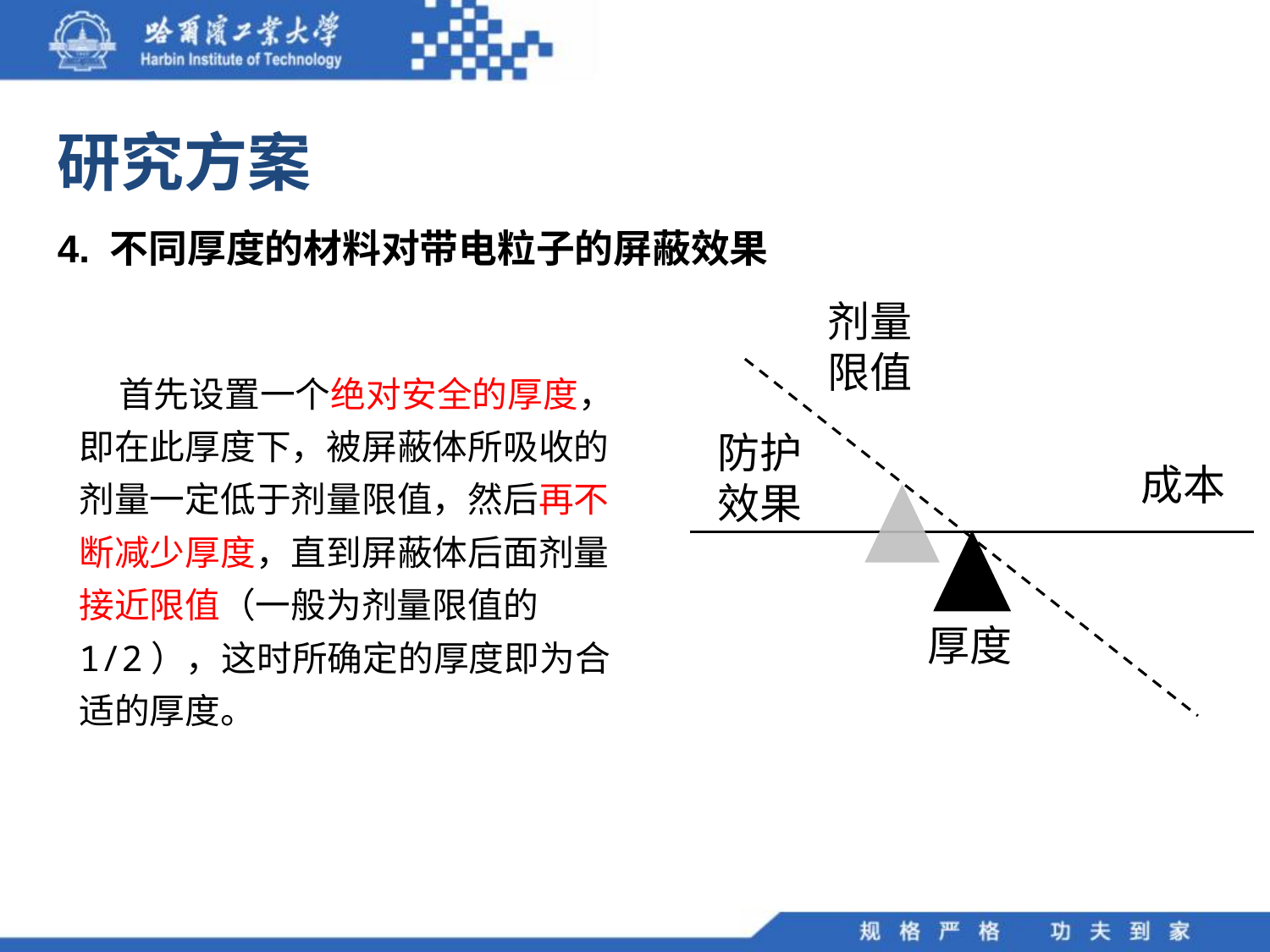

研究方案
4. 不同厚度的材料对带电粒子的屏蔽效果
剂量限值
    首先设置一个绝对安全的厚度，即在此厚度下，被屏蔽体所吸收的剂量一定低于剂量限值，然后再不断减少厚度，直到屏蔽体后面剂量接近限值（一般为剂量限值的1/2），这时所确定的厚度即为合适的厚度。
防护效果
成本

厚度